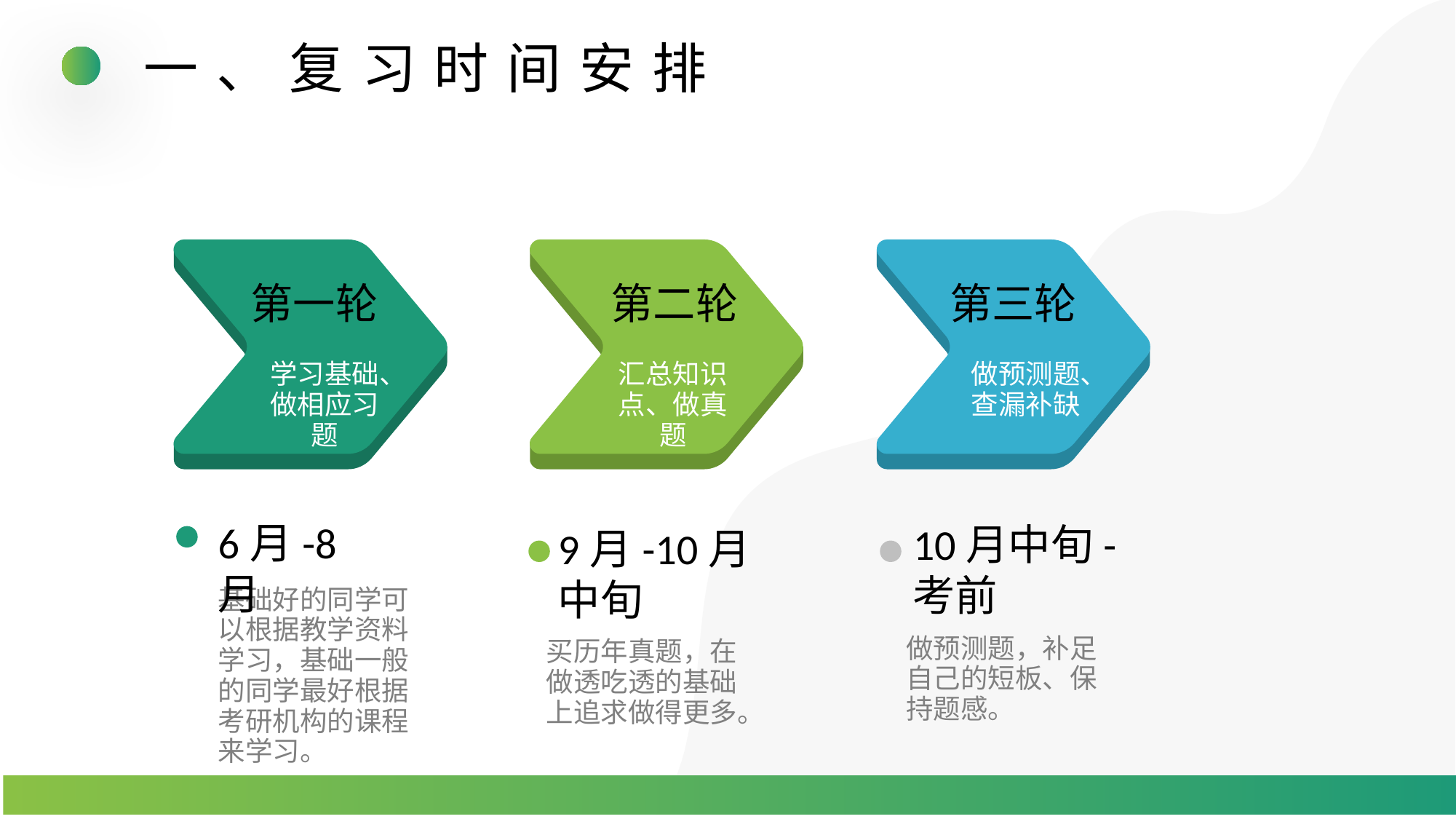

一、复习时间安排

第一轮
第二轮
第三轮
学习基础、做相应习题
汇总知识点、做真题
做预测题、查漏补缺
6月-8月

10月中旬-考前

9月-10月中旬

基础好的同学可以根据教学资料学习，基础一般的同学最好根据考研机构的课程来学习。
做预测题，补足自己的短板、保持题感。
买历年真题，在做透吃透的基础上追求做得更多。